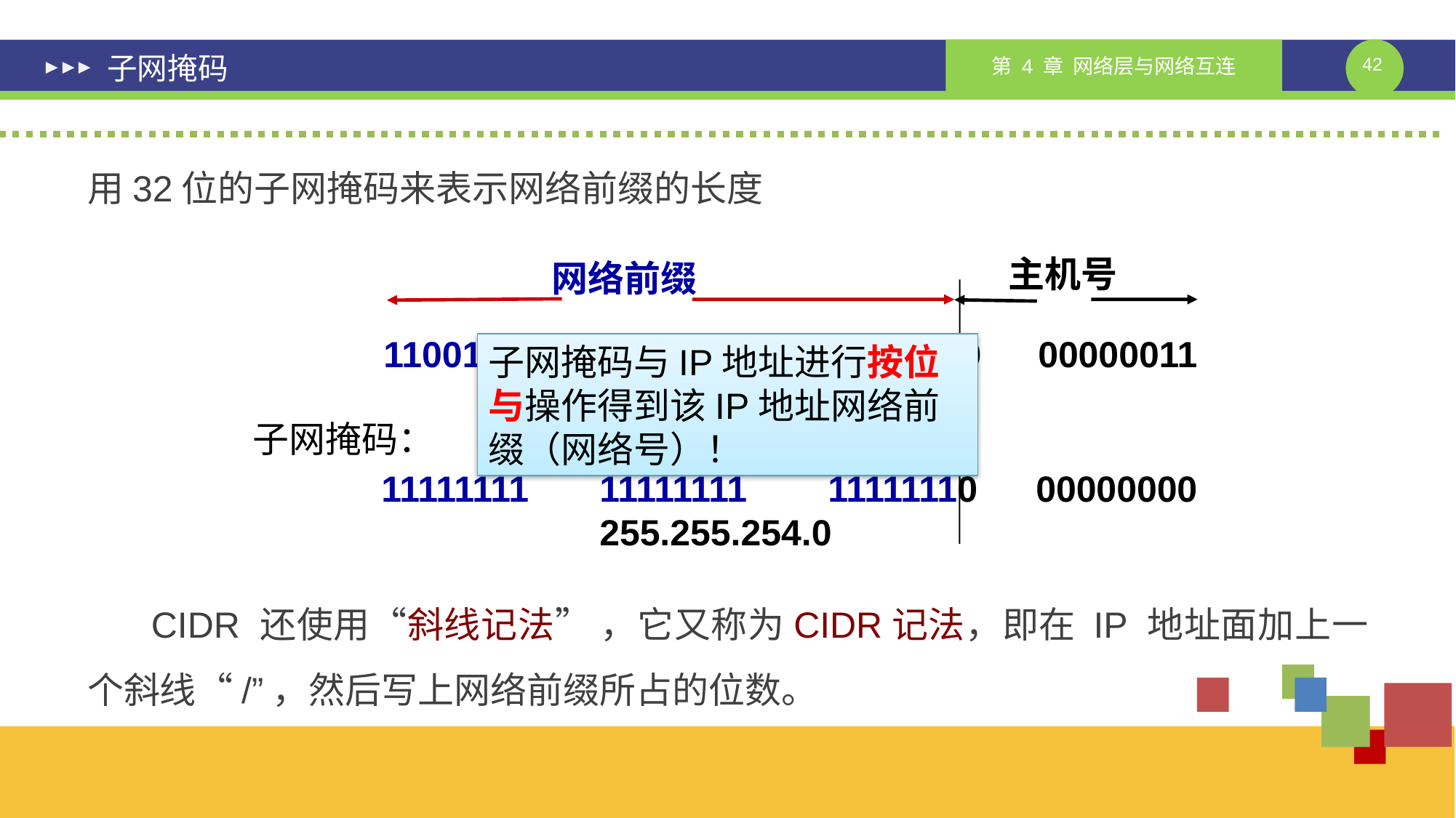

# 子网掩码
用32位的子网掩码来表示网络前缀的长度

CIDR 还使用“斜线记法” ，它又称为CIDR记法，即在 IP 地址面加上一个斜线“/”，然后写上网络前缀所占的位数。
主机号
网络前缀

11001000	00010111	00010000	00000011
200.23.16.3/23
子网掩码：
11111111	11111111	 11111110	00000000
		255.255.254.0
子网掩码与IP地址进行按位与操作得到该IP地址网络前缀（网络号）！

课件制作人：谢钧  谢希仁